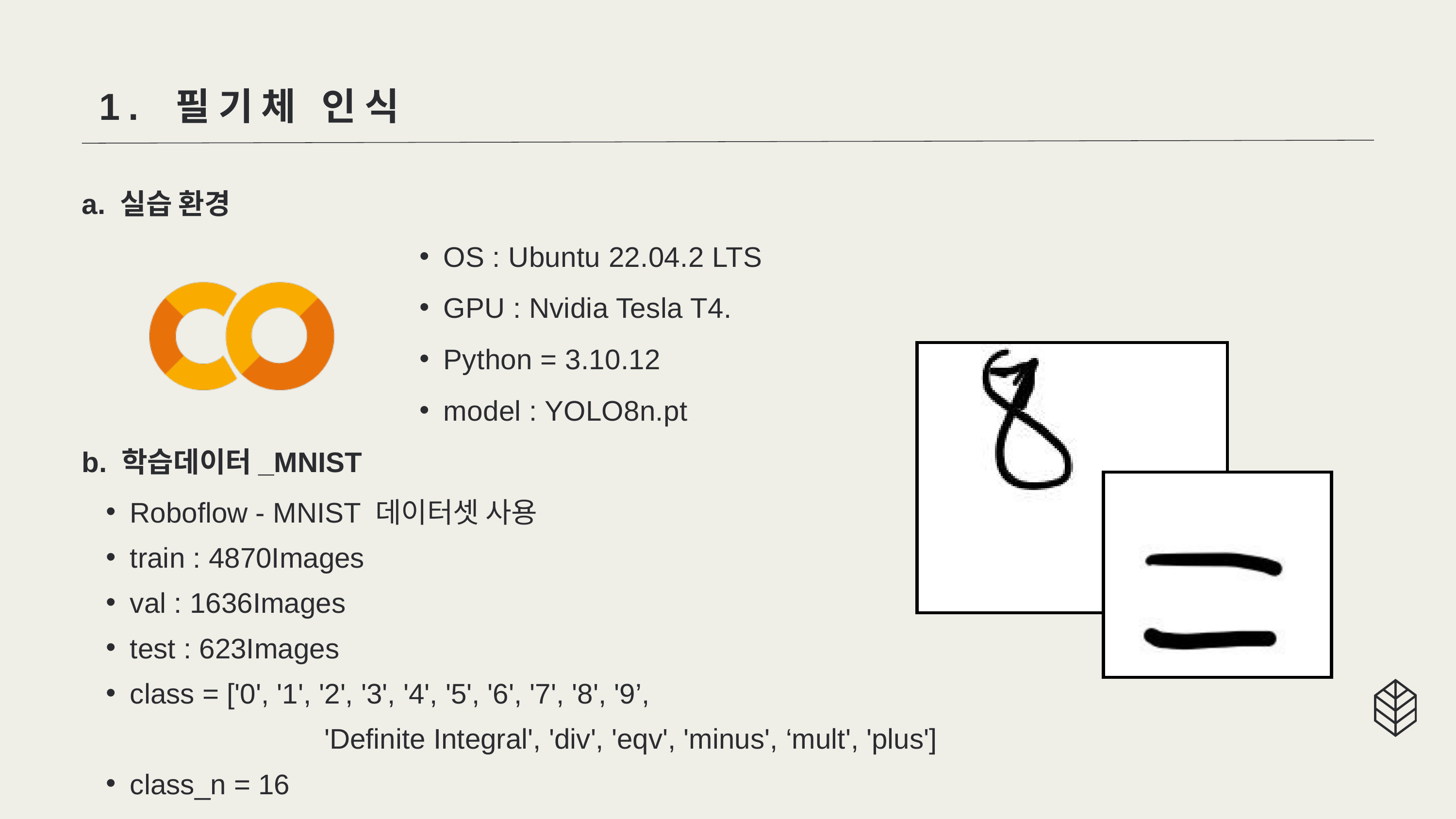

1. 필기체 인식

a. 실습 환경

OS : Ubuntu 22.04.2 LTS
GPU : Nvidia Tesla T4.

Python = 3.10.12
model : YOLO8n.pt
b. 학습데이터_MNIST

Roboflow - MNIST 데이터셋 사용
train : 4870Images
val : 1636Images
test : 623Images
class = ['0', '1', '2', '3', '4', '5', '6', '7', '8', '9’,
			'Definite Integral', 'div', 'eqv', 'minus', ‘mult', 'plus']
class_n = 16